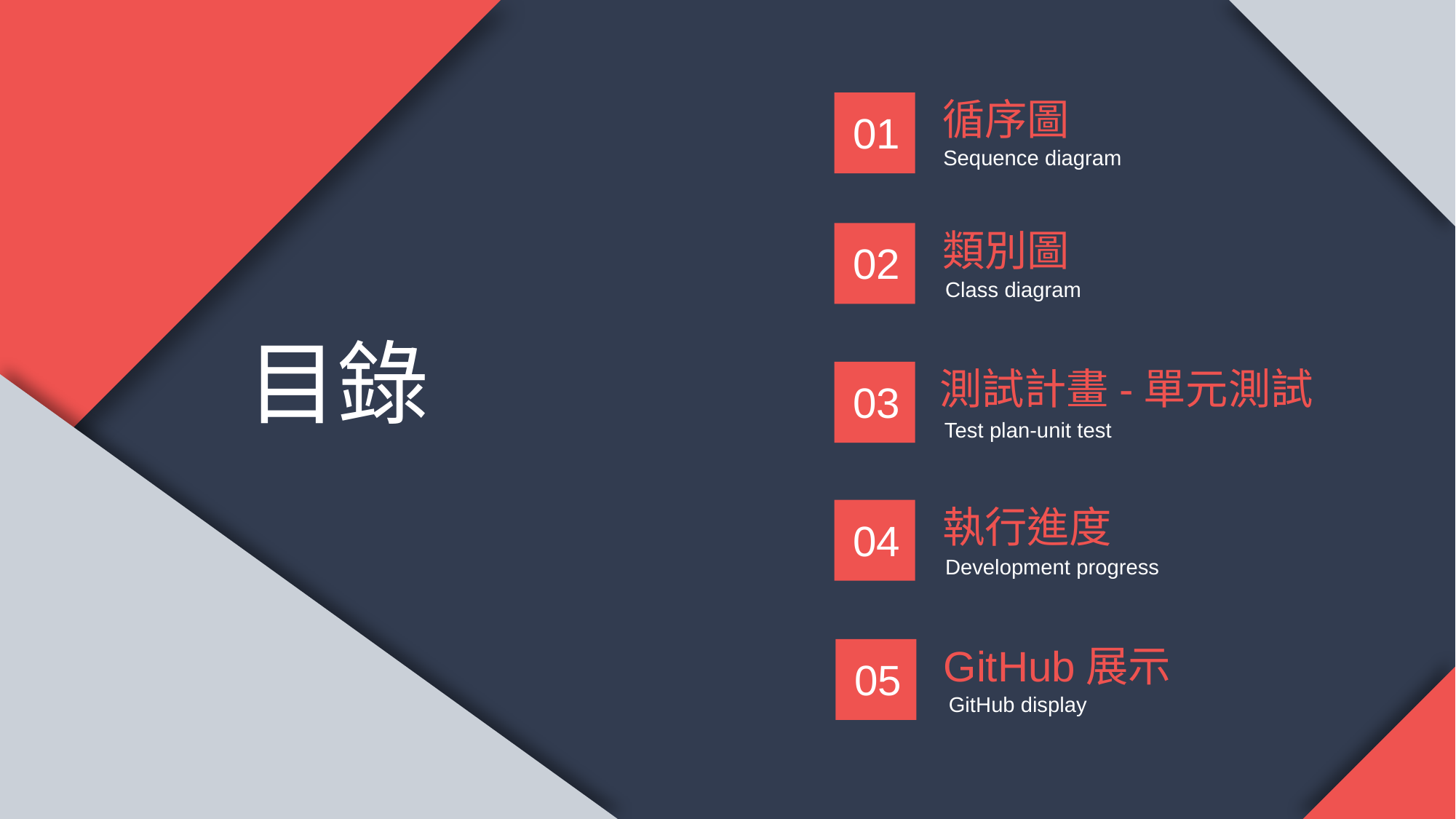

循序圖

01
Sequence diagram
類別圖

02
Class diagram

目錄
測試計畫-單元測試

03
 Test plan-unit test
執行進度

04
Development progress
GitHub展示

05

GitHub display